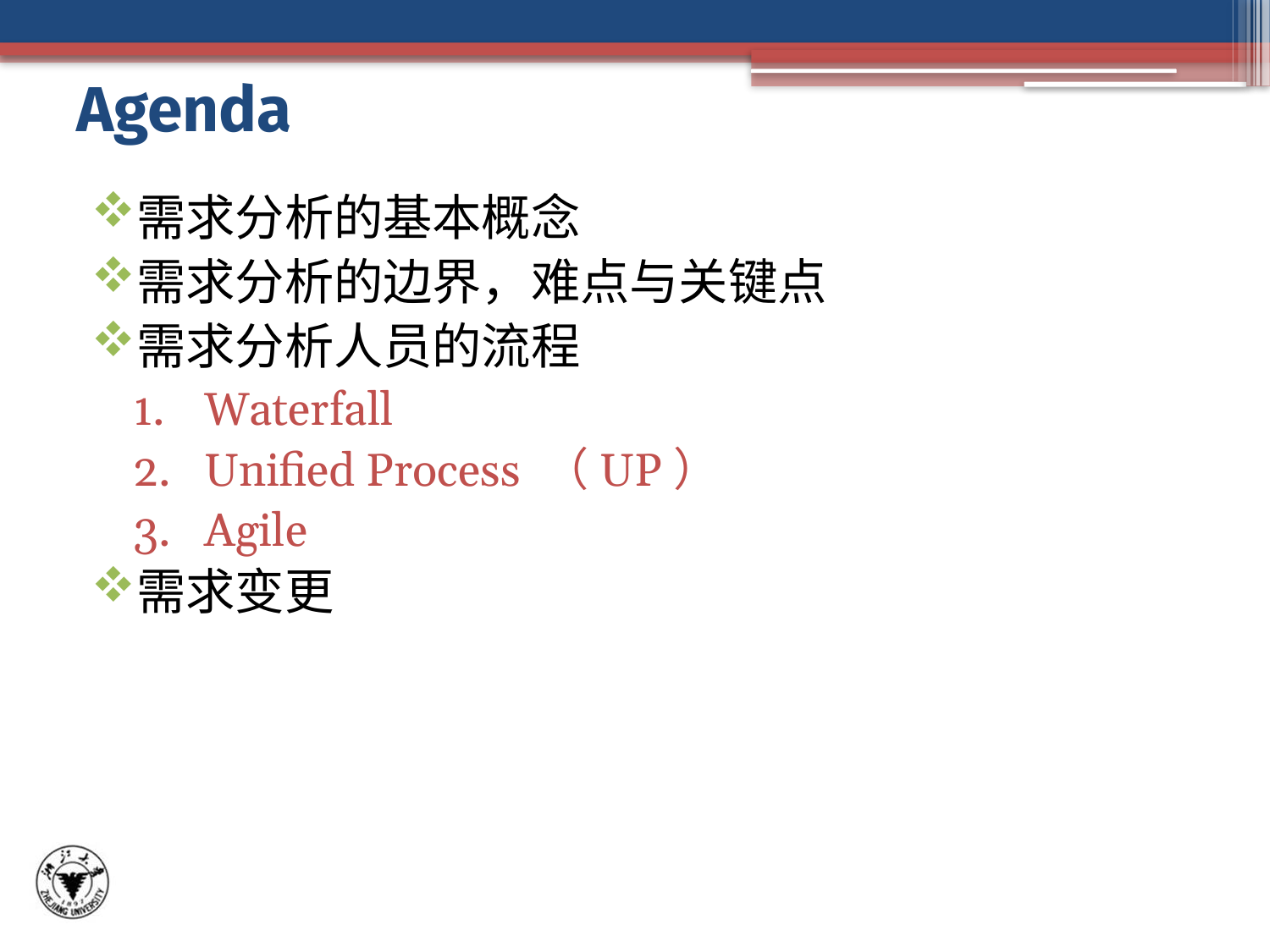

# Agenda
需求分析的基本概念
需求分析的边界，难点与关键点
需求分析人员的流程
Waterfall
Unified Process （UP）
Agile
需求变更